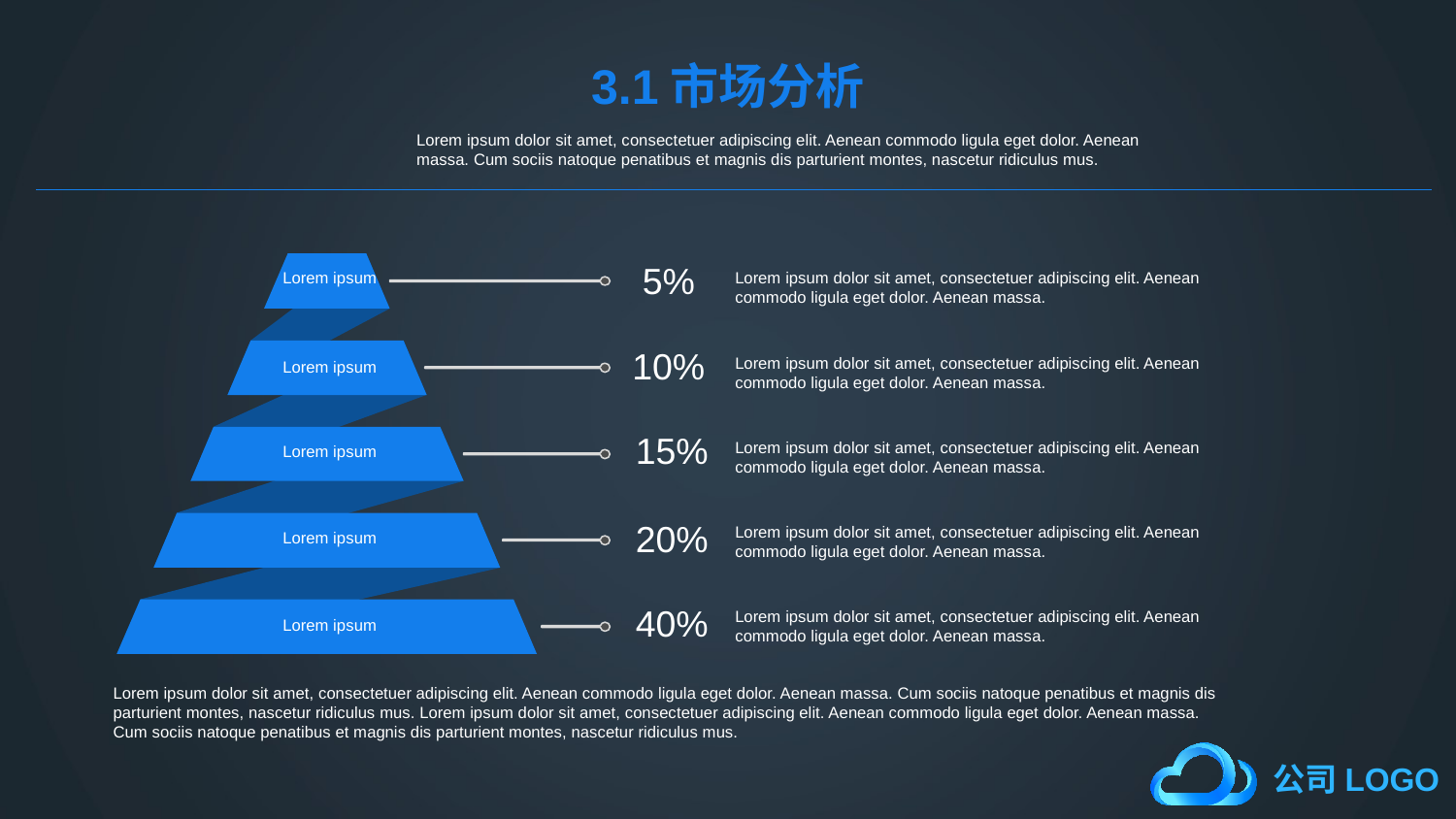

3.1市场分析
Lorem ipsum dolor sit amet, consectetuer adipiscing elit. Aenean commodo ligula eget dolor. Aenean massa. Cum sociis natoque penatibus et magnis dis parturient montes, nascetur ridiculus mus.
5%

Lorem ipsum
Lorem ipsum dolor sit amet, consectetuer adipiscing elit. Aenean commodo ligula eget dolor. Aenean massa.
10%
Lorem ipsum dolor sit amet, consectetuer adipiscing elit. Aenean commodo ligula eget dolor. Aenean massa.

Lorem ipsum
15%
Lorem ipsum dolor sit amet, consectetuer adipiscing elit. Aenean commodo ligula eget dolor. Aenean massa.
Lorem ipsum

20%
Lorem ipsum dolor sit amet, consectetuer adipiscing elit. Aenean commodo ligula eget dolor. Aenean massa.

Lorem ipsum
40%
Lorem ipsum dolor sit amet, consectetuer adipiscing elit. Aenean commodo ligula eget dolor. Aenean massa.

Lorem ipsum
Lorem ipsum dolor sit amet, consectetuer adipiscing elit. Aenean commodo ligula eget dolor. Aenean massa. Cum sociis natoque penatibus et magnis dis parturient montes, nascetur ridiculus mus. Lorem ipsum dolor sit amet, consectetuer adipiscing elit. Aenean commodo ligula eget dolor. Aenean massa. Cum sociis natoque penatibus et magnis dis parturient montes, nascetur ridiculus mus.